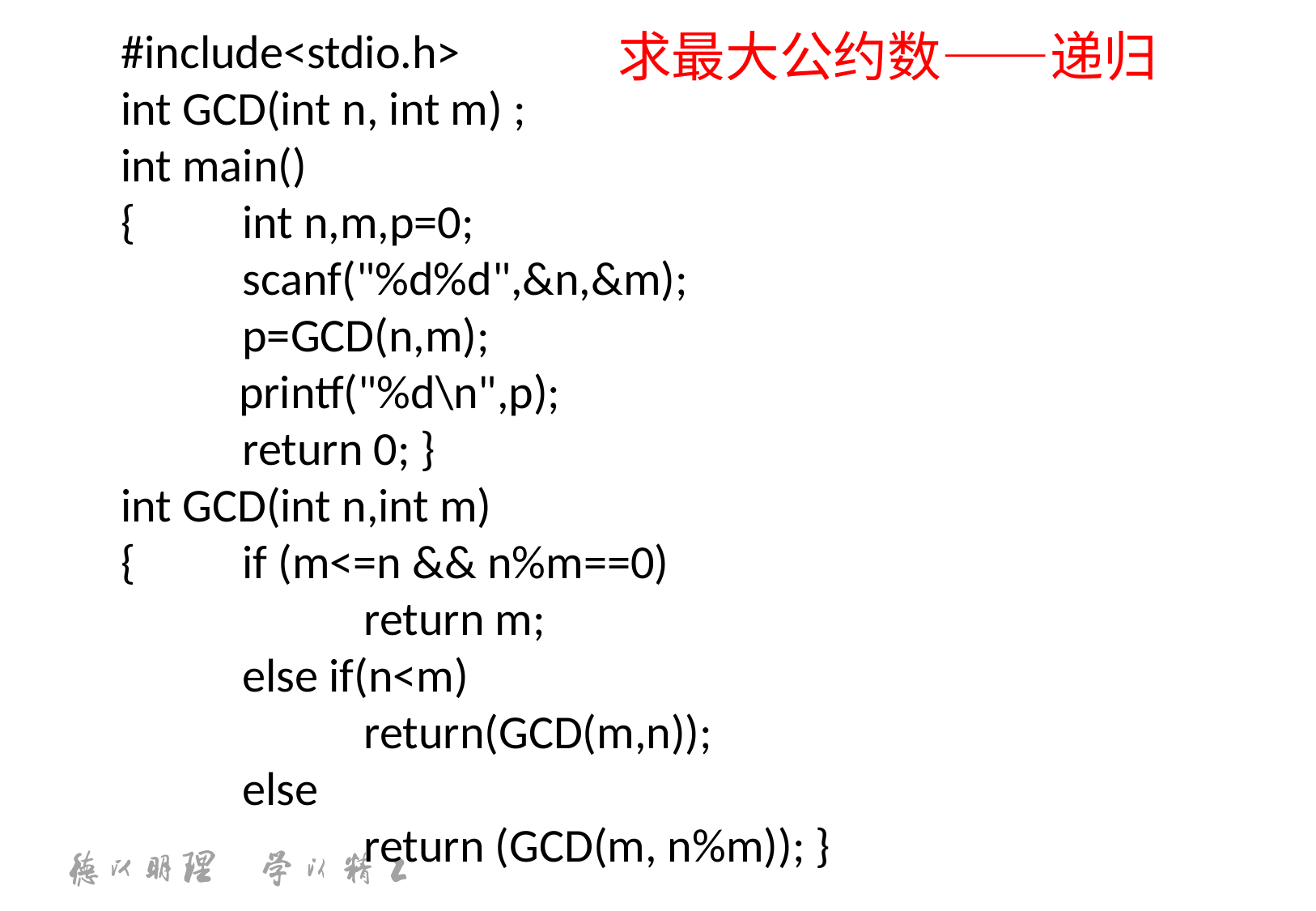

#include<stdio.h>
int GCD(int n, int m) ;
int main()
{	int n,m,p=0;
	scanf("%d%d",&n,&m);
	p=GCD(n,m);
           printf("%d\n",p);
	return 0; }
int GCD(int n,int m)
{	if (m<=n && n%m==0)
		return m;
	else if(n<m)
		return(GCD(m,n));
	else
		return (GCD(m, n%m)); }
# 求最大公约数——递归